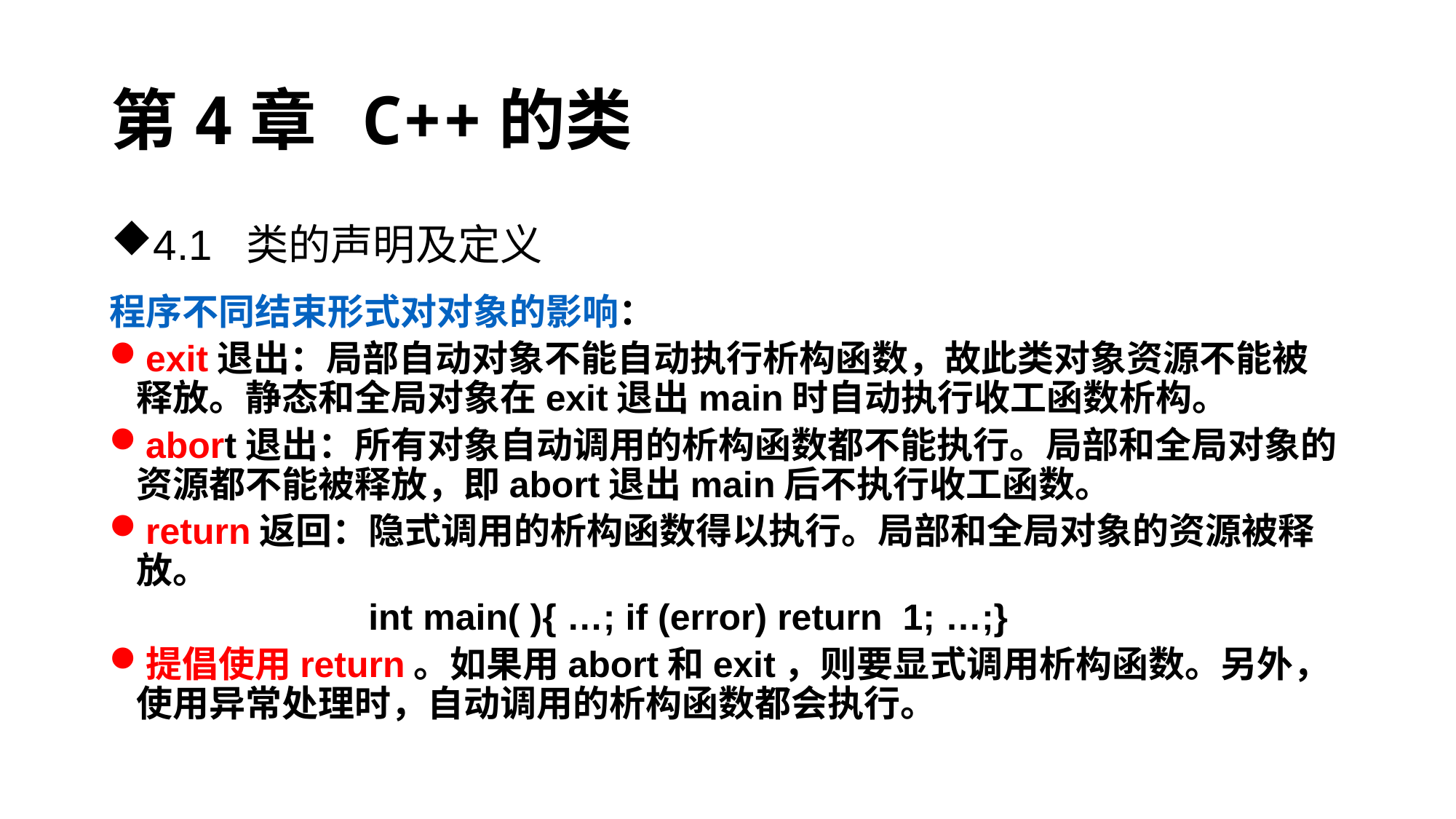

# 第4章  C++的类
4.1  类的声明及定义
程序不同结束形式对对象的影响：
exit退出：局部自动对象不能自动执行析构函数，故此类对象资源不能被释放。静态和全局对象在exit退出main时自动执行收工函数析构。
abort退出：所有对象自动调用的析构函数都不能执行。局部和全局对象的资源都不能被释放，即abort退出main后不执行收工函数。
return返回：隐式调用的析构函数得以执行。局部和全局对象的资源被释放。
		    int main( ){ …; if (error) return  1; …;}
提倡使用return。如果用abort和exit，则要显式调用析构函数。另外，使用异常处理时，自动调用的析构函数都会执行。